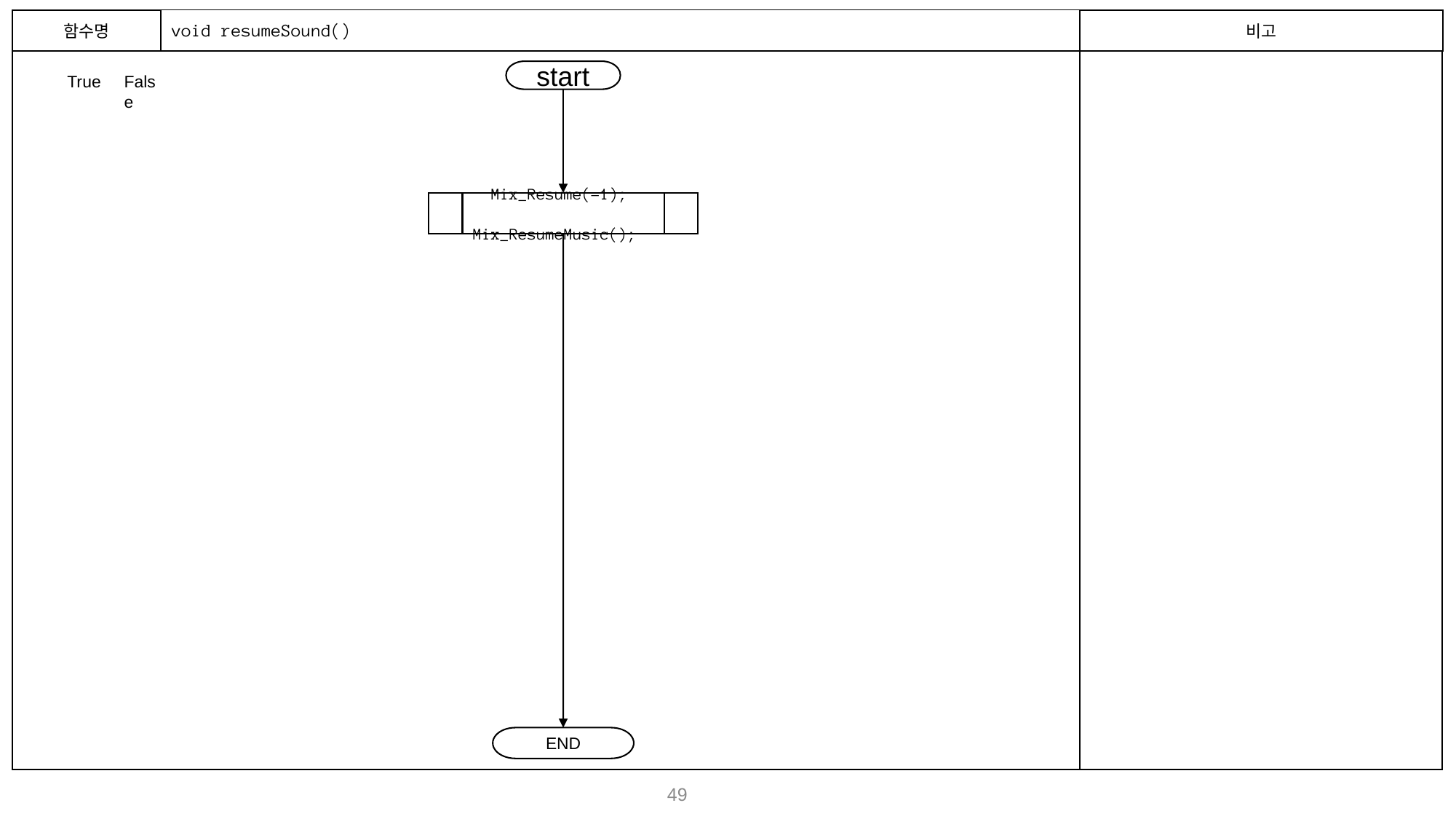

함수명
# void resumeSound()
비고

start
True
False
  Mix_Resume(-1);
  Mix_ResumeMusic();
END
49